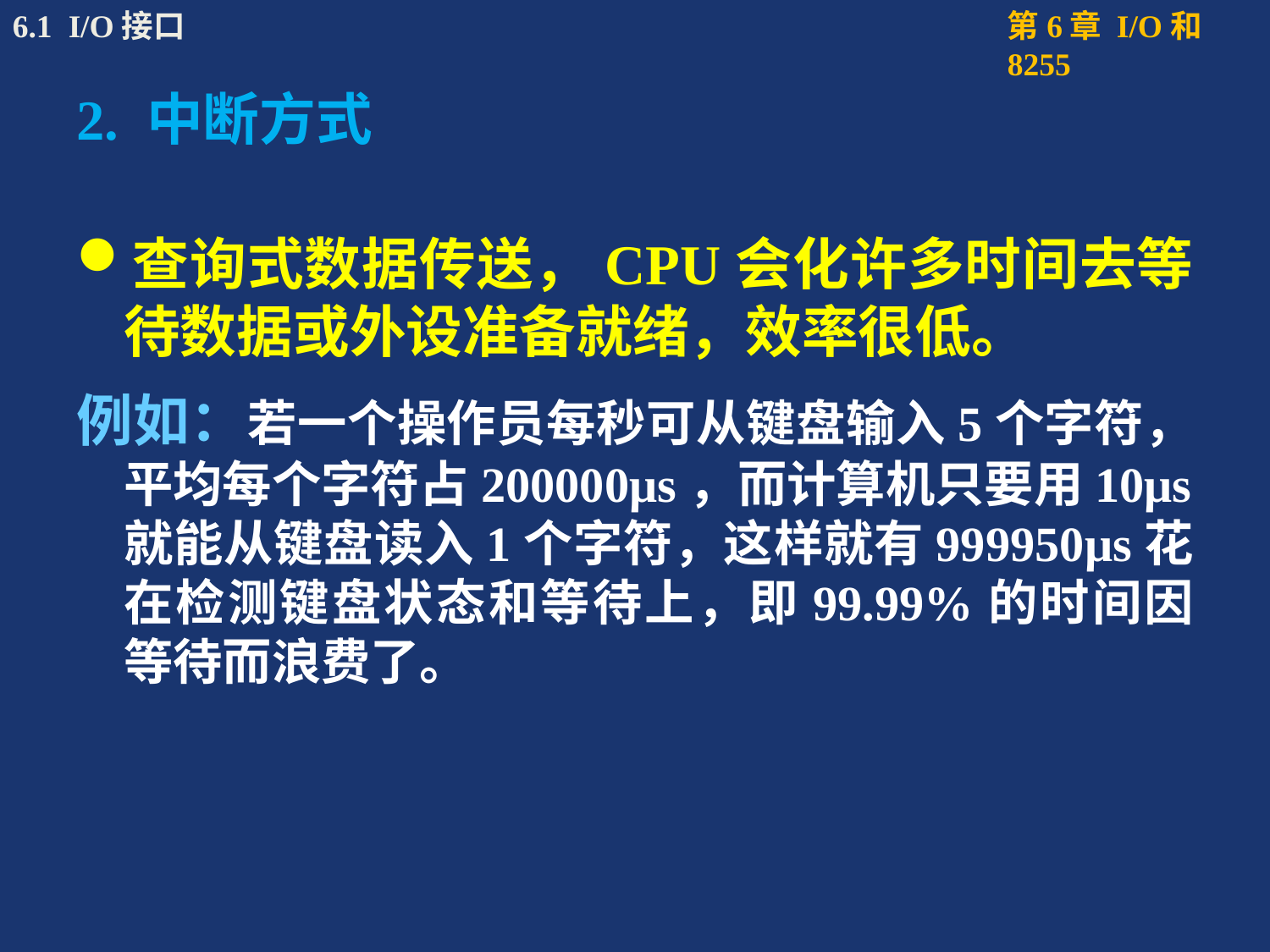

# 2. 中断方式
查询式数据传送，CPU会化许多时间去等待数据或外设准备就绪，效率很低。
例如：若一个操作员每秒可从键盘输入5个字符，平均每个字符占200000μs，而计算机只要用10μs就能从键盘读入1个字符，这样就有999950μs花在检测键盘状态和等待上，即99.99%的时间因等待而浪费了。